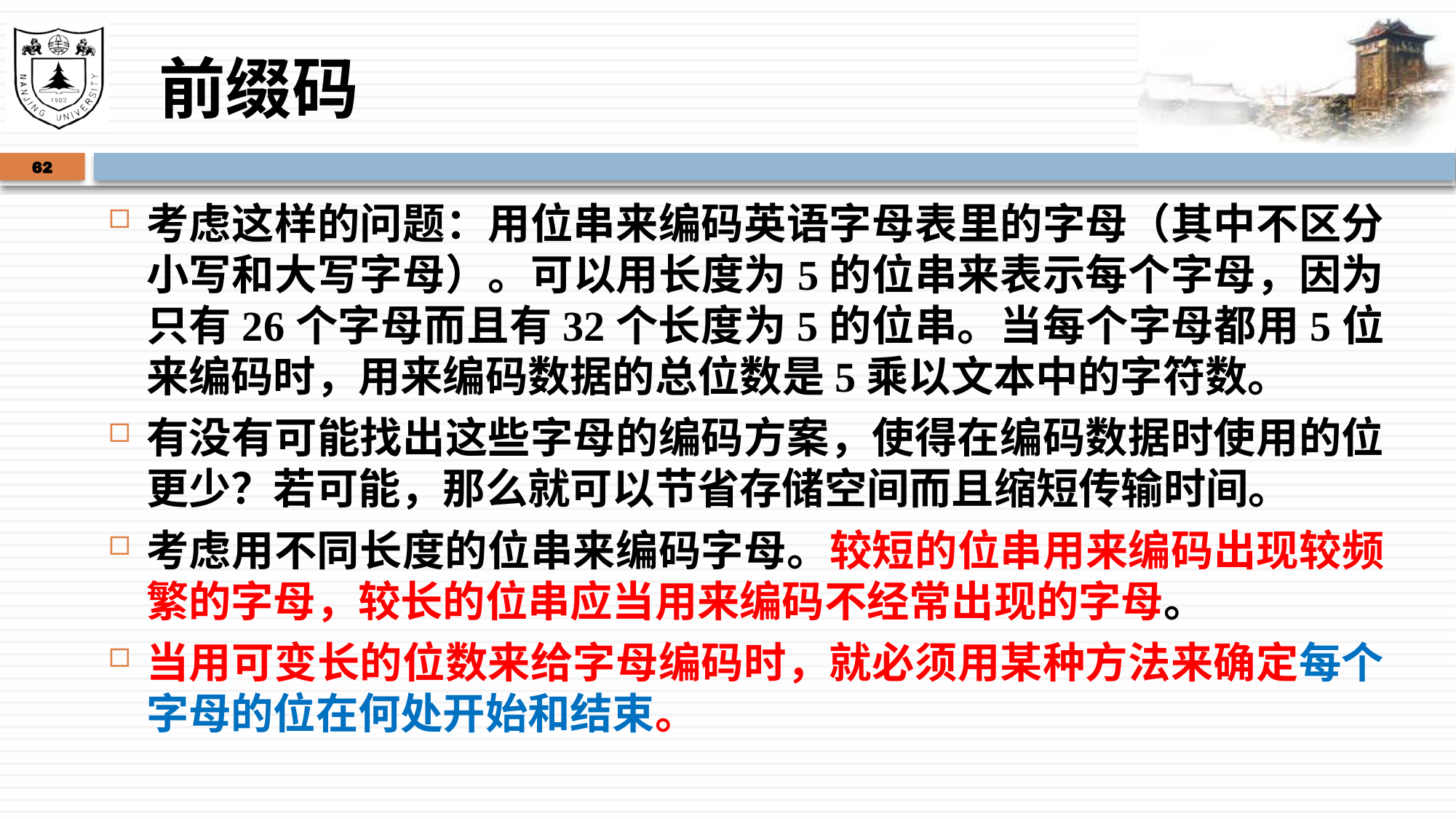

# 前缀码
62
考虑这样的问题：用位串来编码英语字母表里的字母（其中不区分小写和大写字母）。可以用长度为5的位串来表示每个字母，因为只有26个字母而且有32个长度为5的位串。当每个字母都用5位来编码时，用来编码数据的总位数是5乘以文本中的字符数。
有没有可能找出这些字母的编码方案，使得在编码数据时使用的位更少？若可能，那么就可以节省存储空间而且缩短传输时间。
考虑用不同长度的位串来编码字母。较短的位串用来编码出现较频繁的字母，较长的位串应当用来编码不经常出现的字母。
当用可变长的位数来给字母编码时，就必须用某种方法来确定每个字母的位在何处开始和结束。